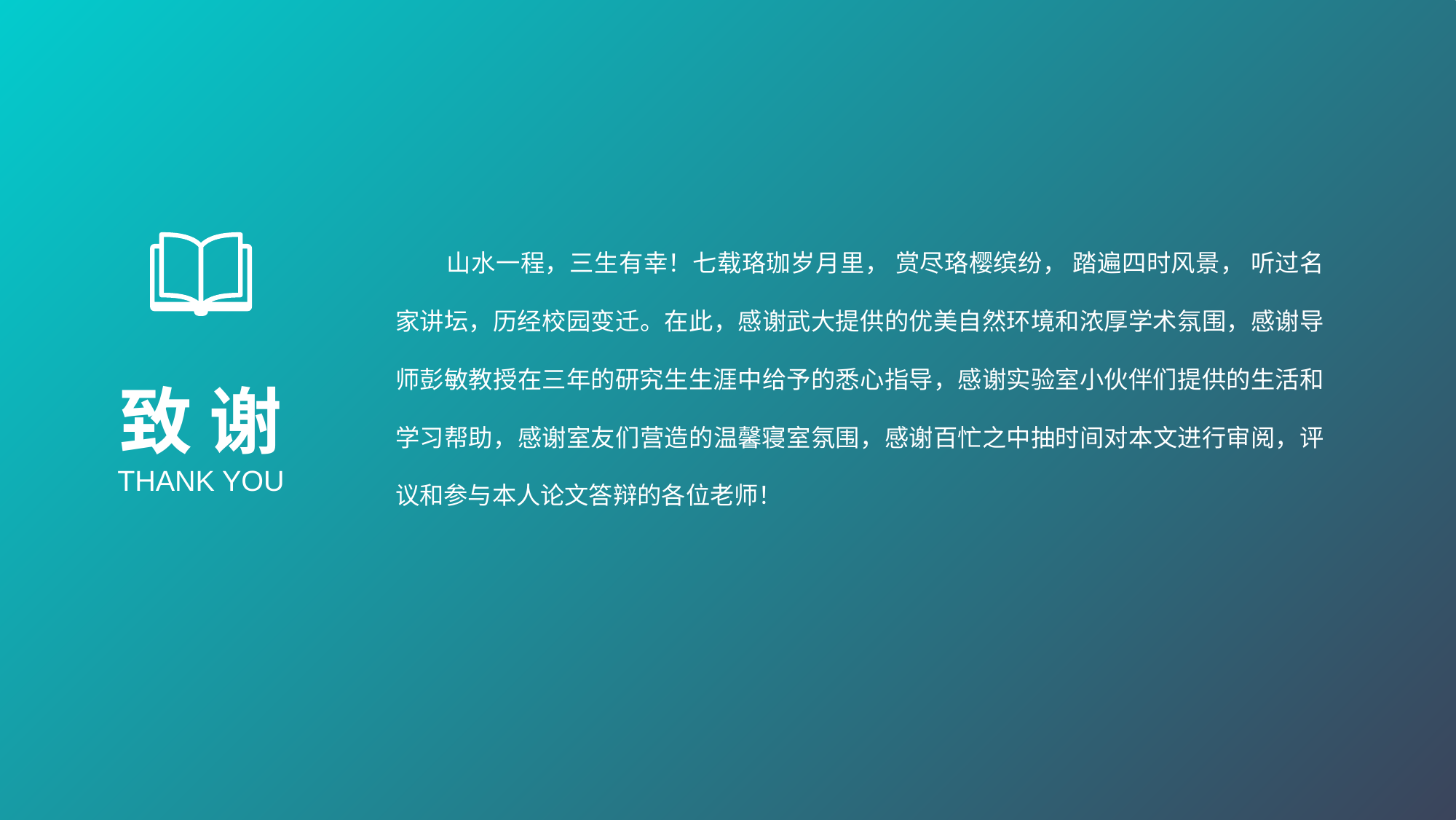

山水一程，三生有幸！七载珞珈岁月里， 赏尽珞樱缤纷， 踏遍四时风景， 听过名家讲坛，历经校园变迁。在此，感谢武大提供的优美自然环境和浓厚学术氛围，感谢导师彭敏教授在三年的研究生生涯中给予的悉心指导，感谢实验室小伙伴们提供的生活和学习帮助，感谢室友们营造的温馨寝室氛围，感谢百忙之中抽时间对本文进行审阅，评议和参与本人论文答辩的各位老师！

致 谢
THANK YOU